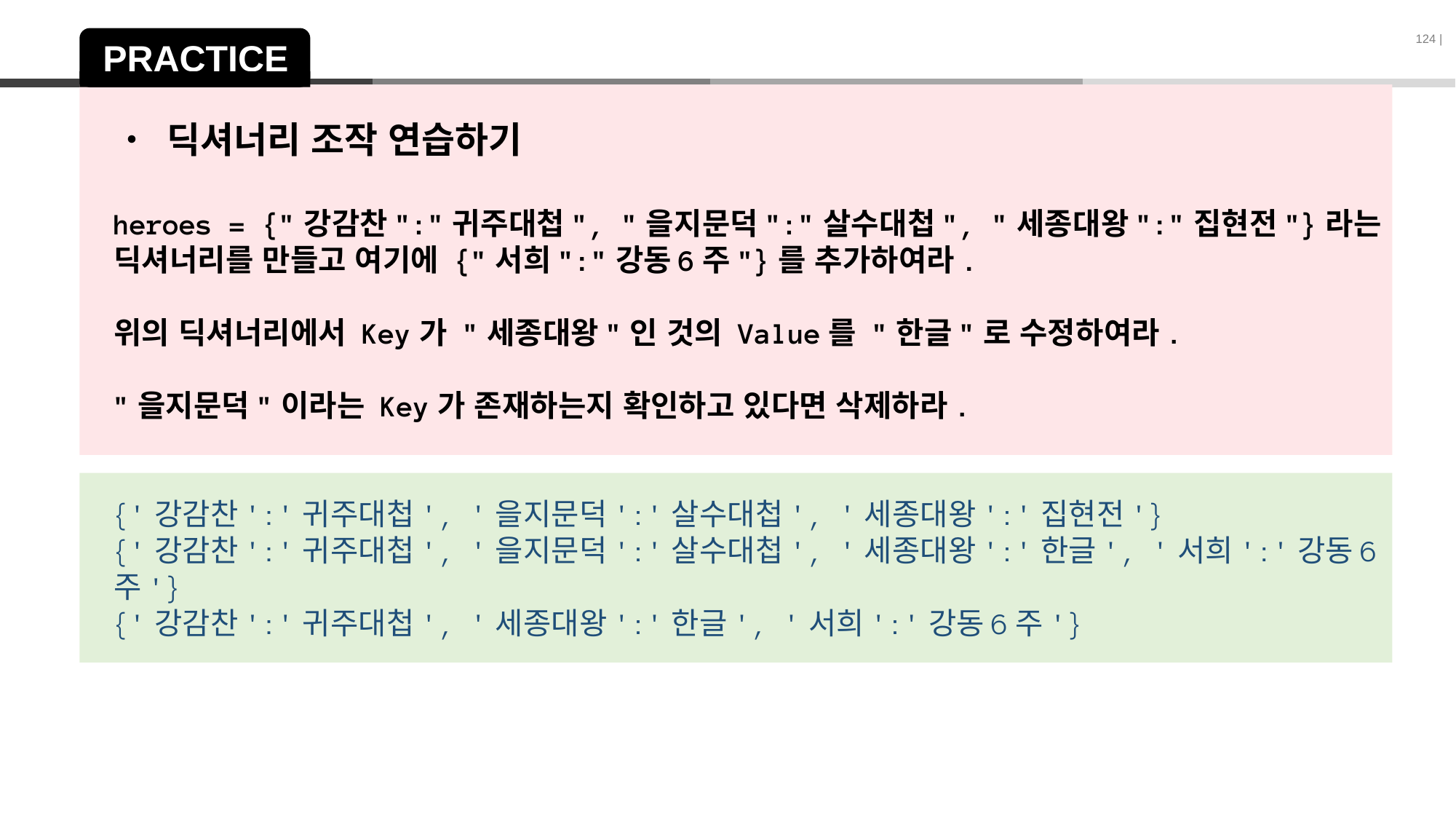

124 |

PRACTICE

• 딕셔너리 조작 연습하기

heroes = {"강감찬":"귀주대첩", "을지문덕":"살수대첩", "세종대왕":"집현전"}라는 딕셔너리를 만들고 여기에 {"서희":"강동6주"}를 추가하여라.

위의 딕셔너리에서 Key가 "세종대왕"인 것의 Value를 "한글"로 수정하여라.

"을지문덕"이라는 Key가 존재하는지 확인하고 있다면 삭제하라.
{'강감찬':'귀주대첩', '을지문덕':'살수대첩', '세종대왕':'집현전'}
{'강감찬':'귀주대첩', '을지문덕':'살수대첩', '세종대왕':'한글', '서희':'강동6주'}
{'강감찬':'귀주대첩', '세종대왕':'한글', '서희':'강동6주'}